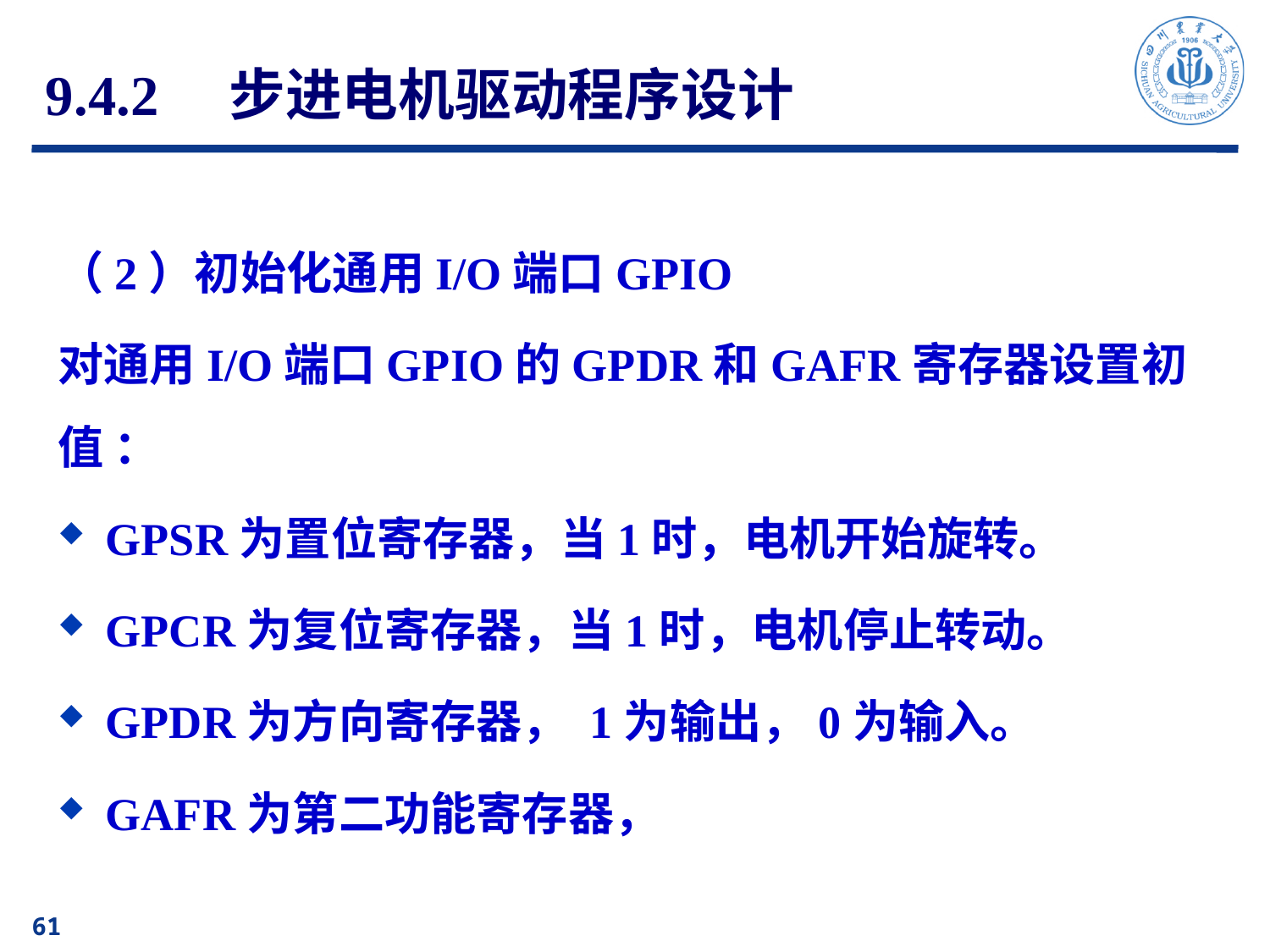

9.4.2　步进电机驱动程序设计
（2）初始化通用I/O端口GPIO
对通用I/O端口GPIO的GPDR和GAFR寄存器设置初值 ：
GPSR为置位寄存器，当1时，电机开始旋转。
GPCR为复位寄存器，当1时，电机停止转动。
GPDR为方向寄存器， 1为输出，0为输入。
GAFR为第二功能寄存器，